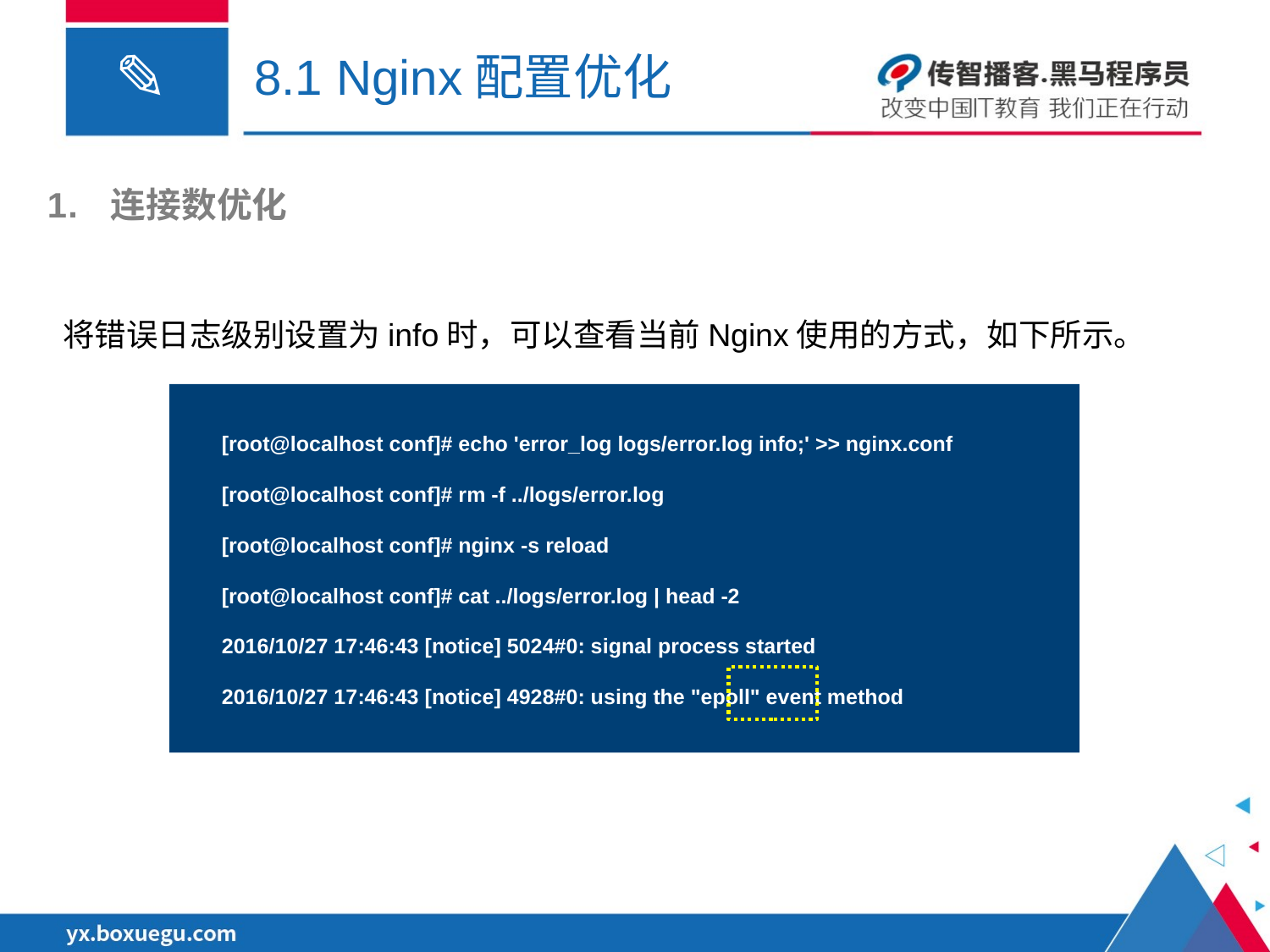

# 8.1 Nginx配置优化
连接数优化
将错误日志级别设置为info时，可以查看当前Nginx使用的方式，如下所示。

[root@localhost conf]# echo 'error_log logs/error.log info;' >> nginx.conf
[root@localhost conf]# rm -f ../logs/error.log
[root@localhost conf]# nginx -s reload
[root@localhost conf]# cat ../logs/error.log | head -2
2016/10/27 17:46:43 [notice] 5024#0: signal process started
2016/10/27 17:46:43 [notice] 4928#0: using the "epoll" event method